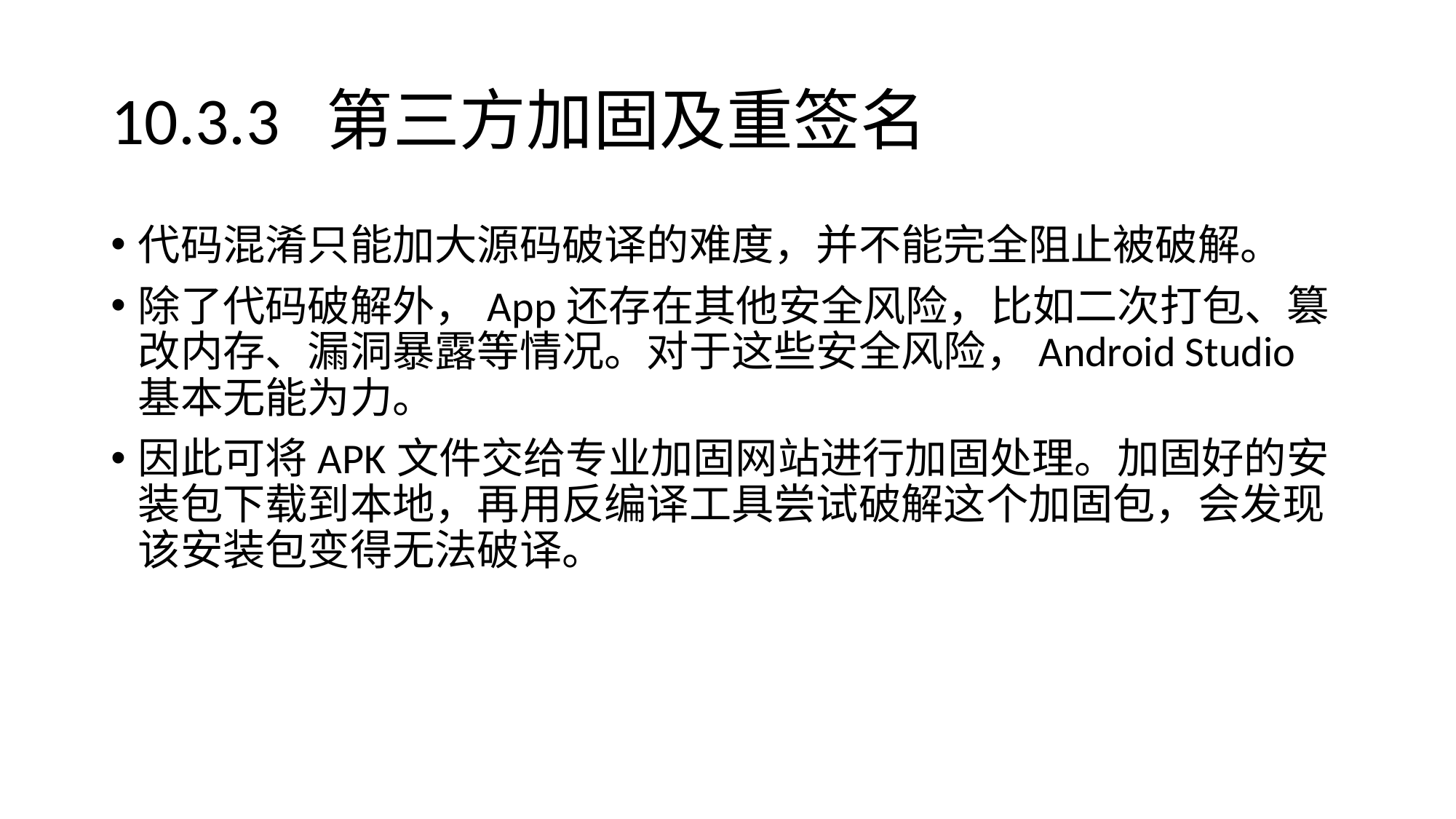

# 10.3.3  第三方加固及重签名
代码混淆只能加大源码破译的难度，并不能完全阻止被破解。
除了代码破解外，App还存在其他安全风险，比如二次打包、篡改内存、漏洞暴露等情况。对于这些安全风险，Android Studio基本无能为力。
因此可将APK文件交给专业加固网站进行加固处理。加固好的安装包下载到本地，再用反编译工具尝试破解这个加固包，会发现该安装包变得无法破译。